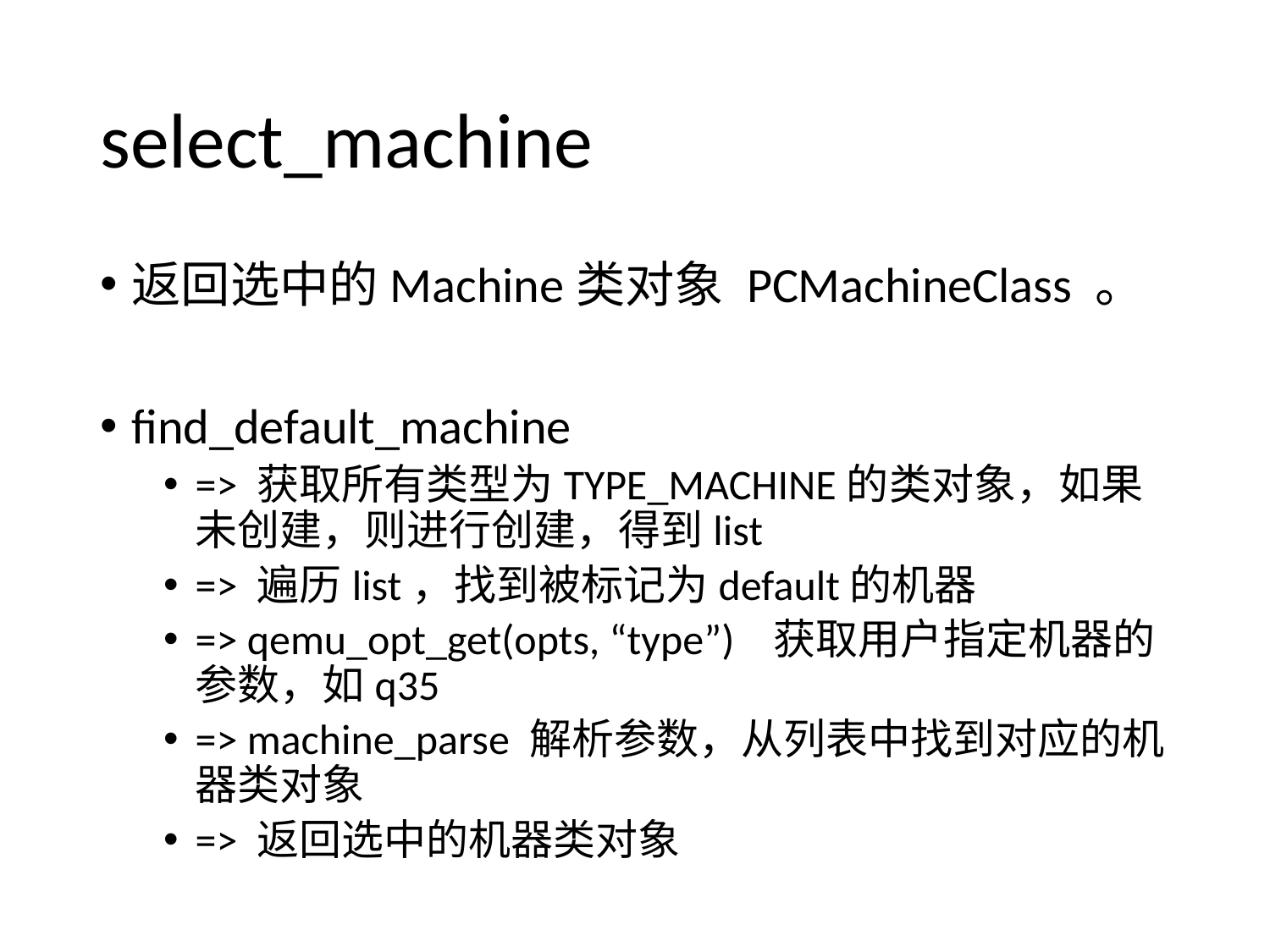

# select_machine
返回选中的Machine类对象 PCMachineClass 。

find_default_machine
=> 获取所有类型为TYPE_MACHINE的类对象，如果未创建，则进行创建，得到list
=> 遍历list，找到被标记为default的机器
=> qemu_opt_get(opts, “type”)   获取用户指定机器的参数，如q35
=> machine_parse 解析参数，从列表中找到对应的机器类对象
=> 返回选中的机器类对象